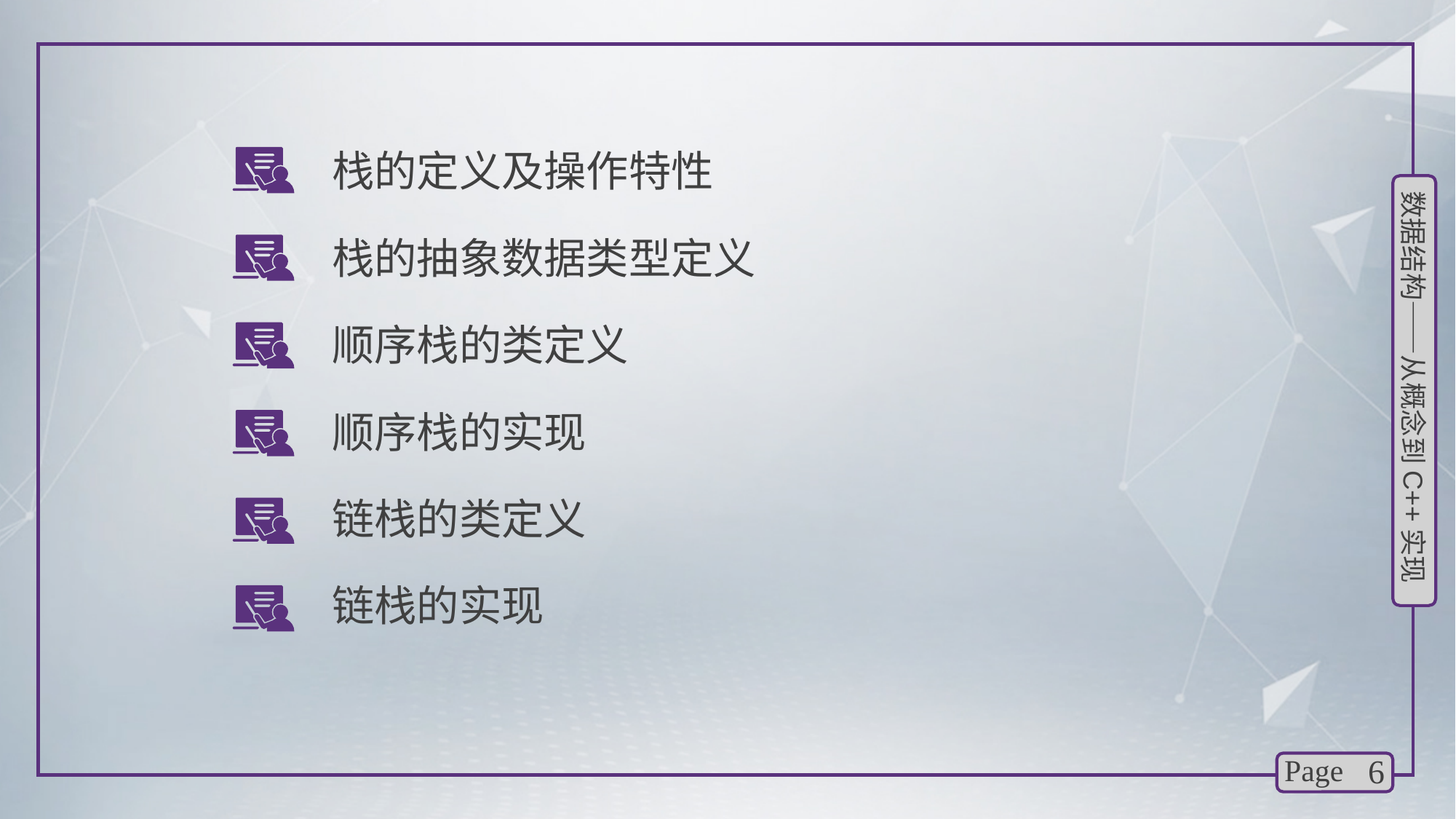

栈的定义及操作特性

栈的抽象数据类型定义

顺序栈的类定义

顺序栈的实现

链栈的类定义

链栈的实现